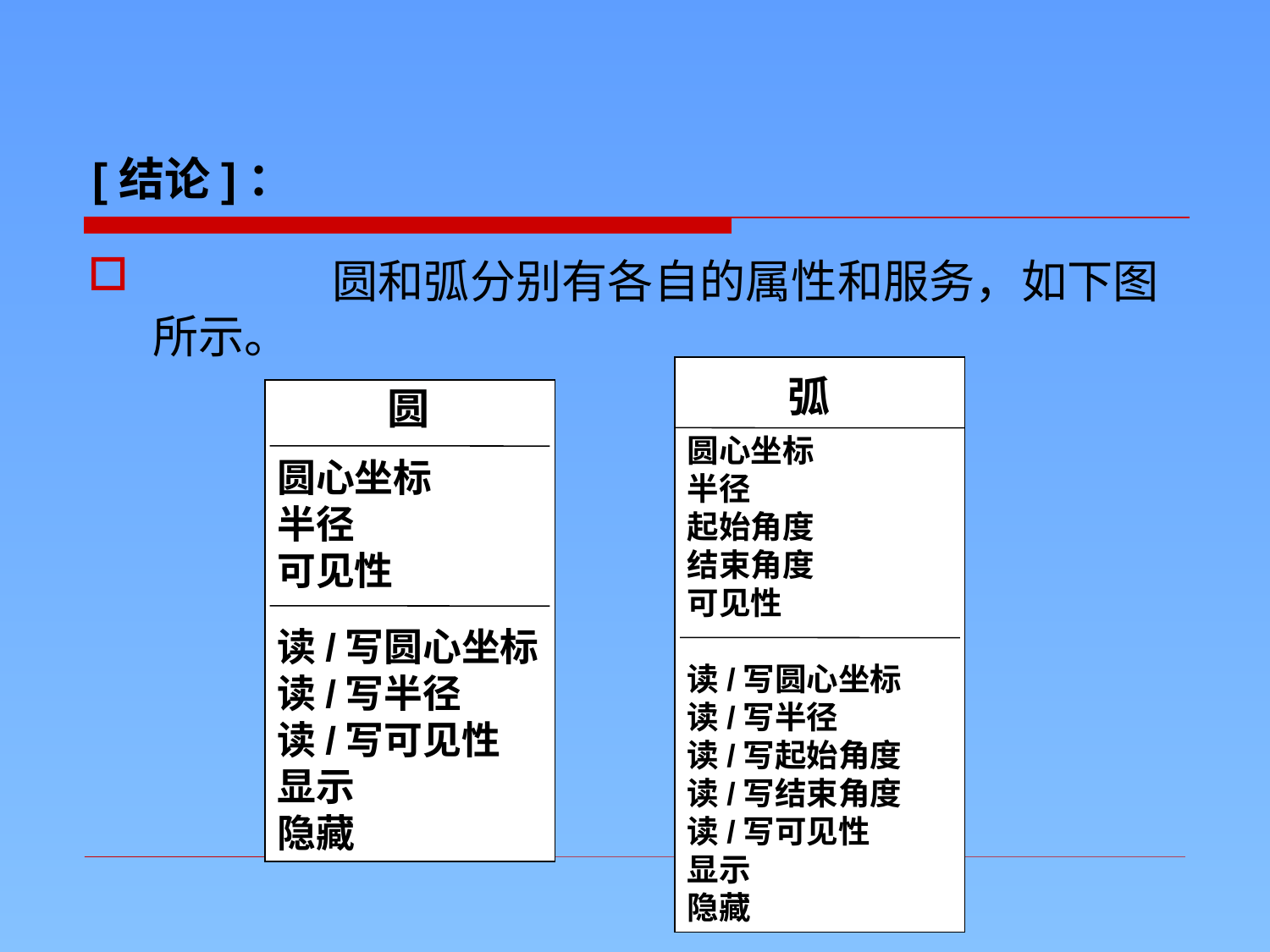

[结论]：
	    圆和弧分别有各自的属性和服务，如下图所示。

圆心坐标
半径
起始角度
结束角度
可见性

读/写圆心坐标
读/写半径
读/写起始角度
读/写结束角度
读/写可见性
显示
隐藏
弧

圆

圆心坐标
半径
可见性

读/写圆心坐标
读/写半径
读/写可见性
显示
隐藏